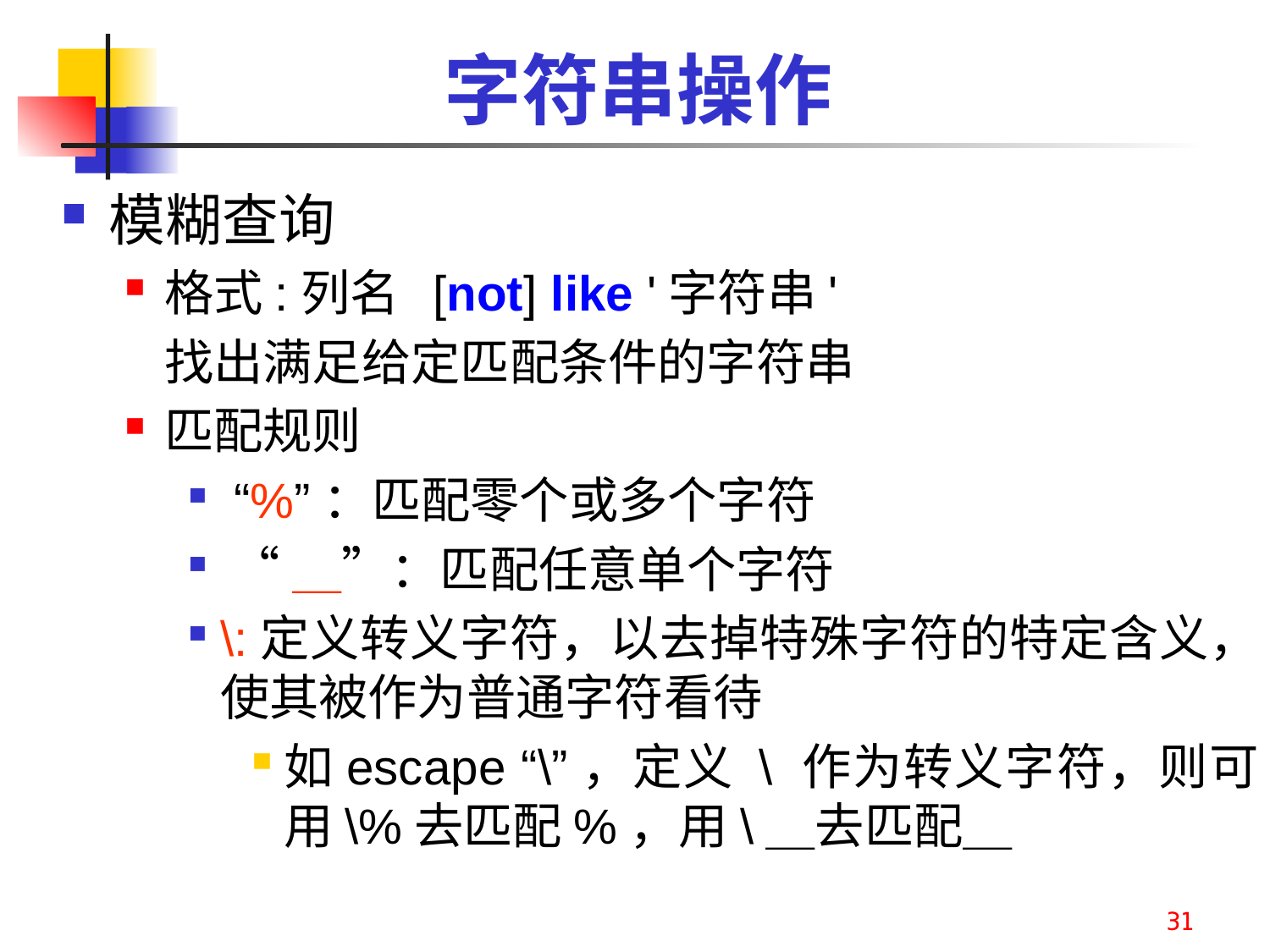

# 字符串操作
模糊查询
格式:列名  [not] like '字符串'
	找出满足给定匹配条件的字符串
匹配规则
 “%”：匹配零个或多个字符
 “＿”：匹配任意单个字符
\:定义转义字符，以去掉特殊字符的特定含义，使其被作为普通字符看待
如escape “\”，定义 \ 作为转义字符，则可用\%去匹配%，用\＿去匹配＿

31